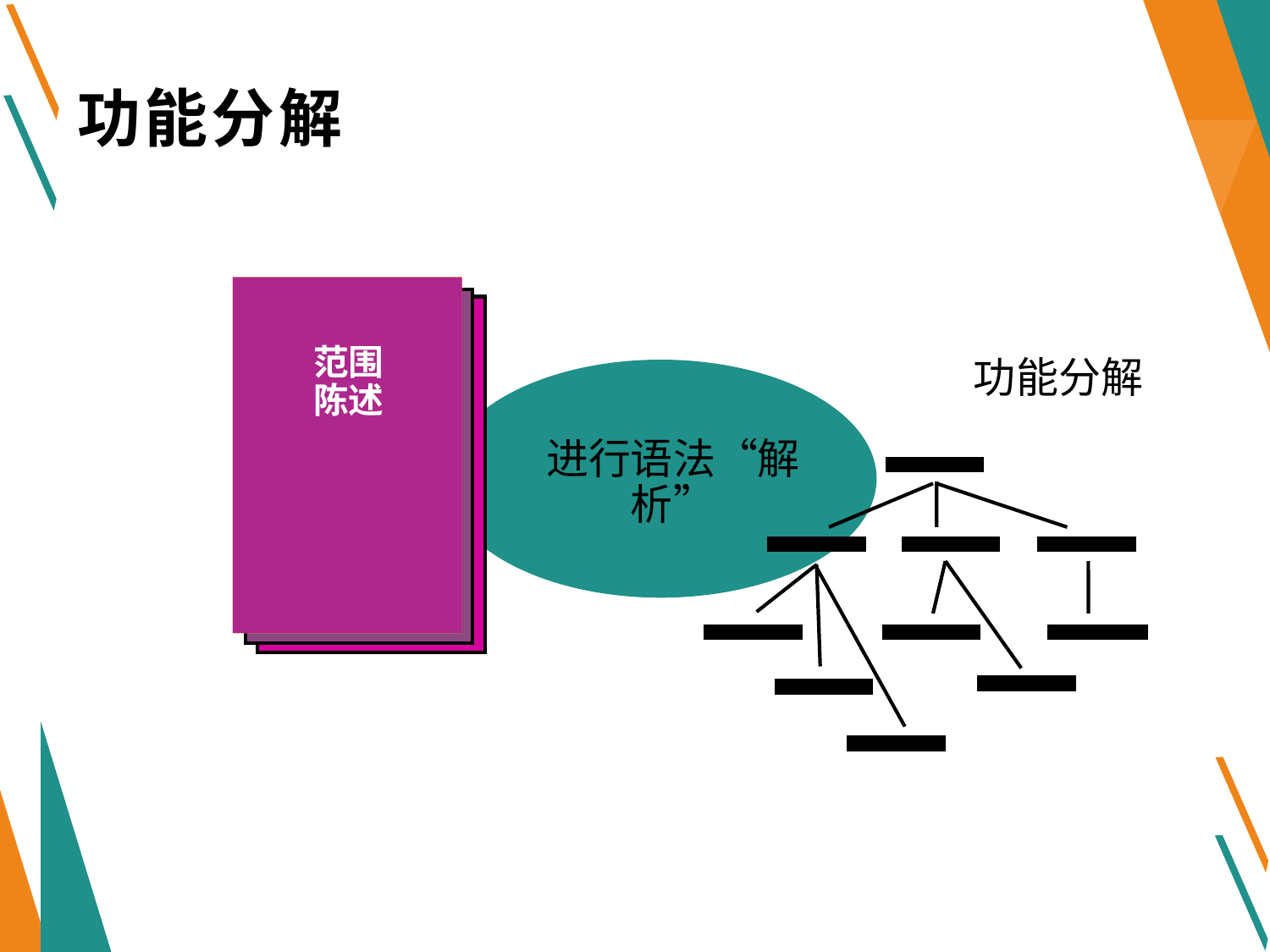

# 功能分解

范围
陈述
功能分解

进行语法“解析”

13